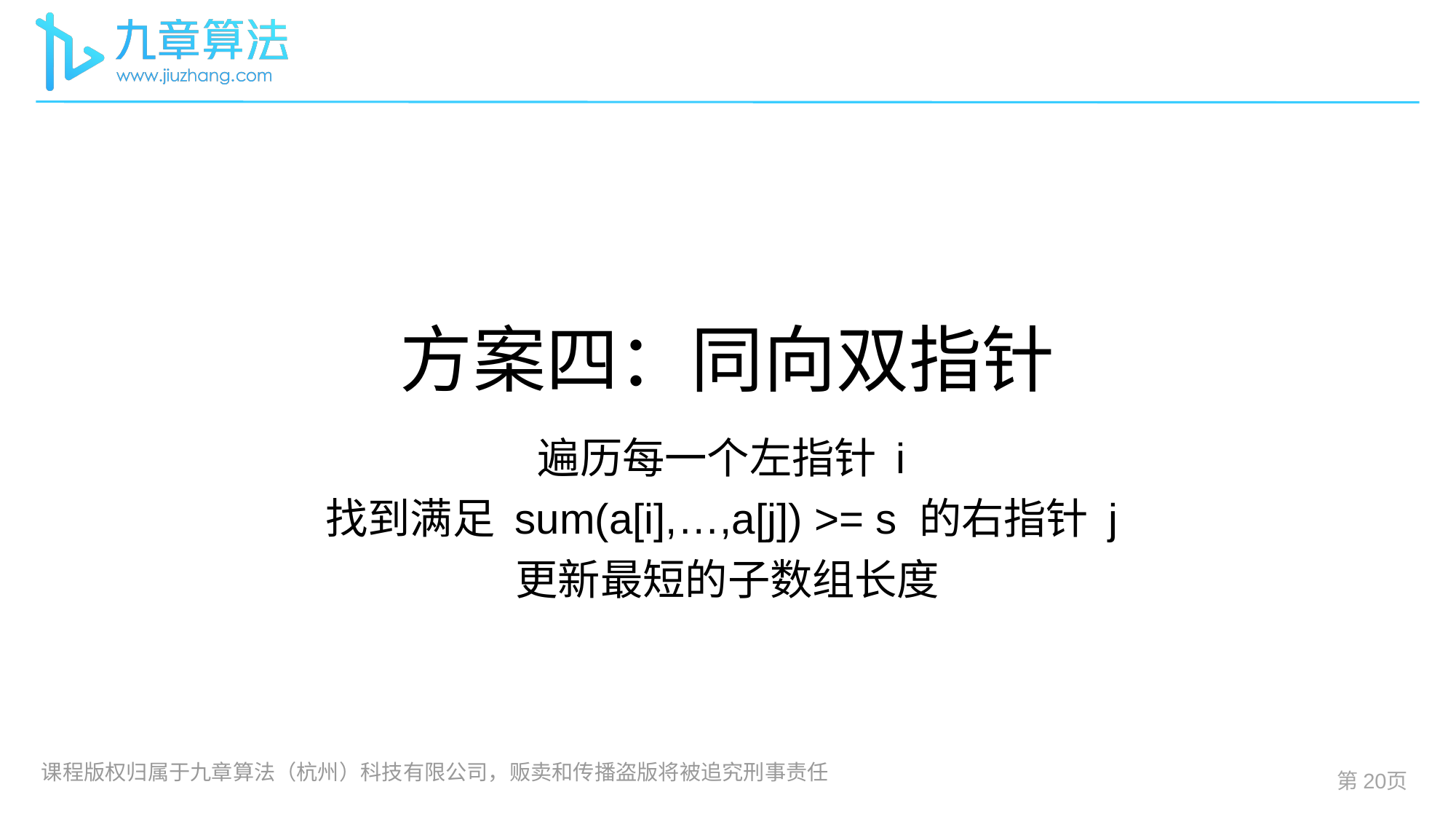

# 方案四：同向双指针
遍历每一个左指针 i
找到满足 sum(a[i],…,a[j]) >= s 的右指针 j
更新最短的子数组长度

第20页